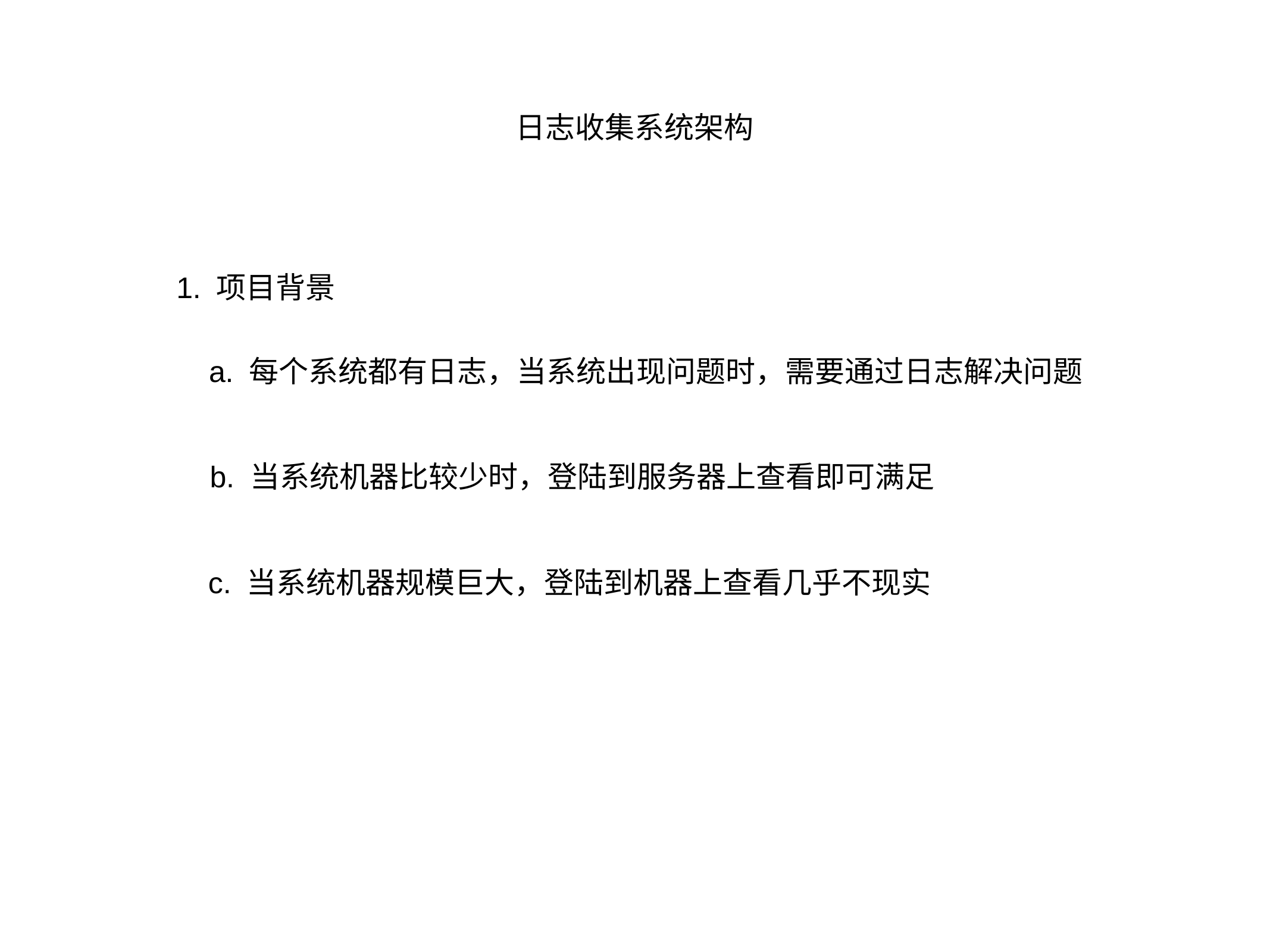

日志收集系统架构
1. 项目背景
a. 每个系统都有日志，当系统出现问题时，需要通过日志解决问题
b. 当系统机器比较少时，登陆到服务器上查看即可满足
c. 当系统机器规模巨大，登陆到机器上查看几乎不现实